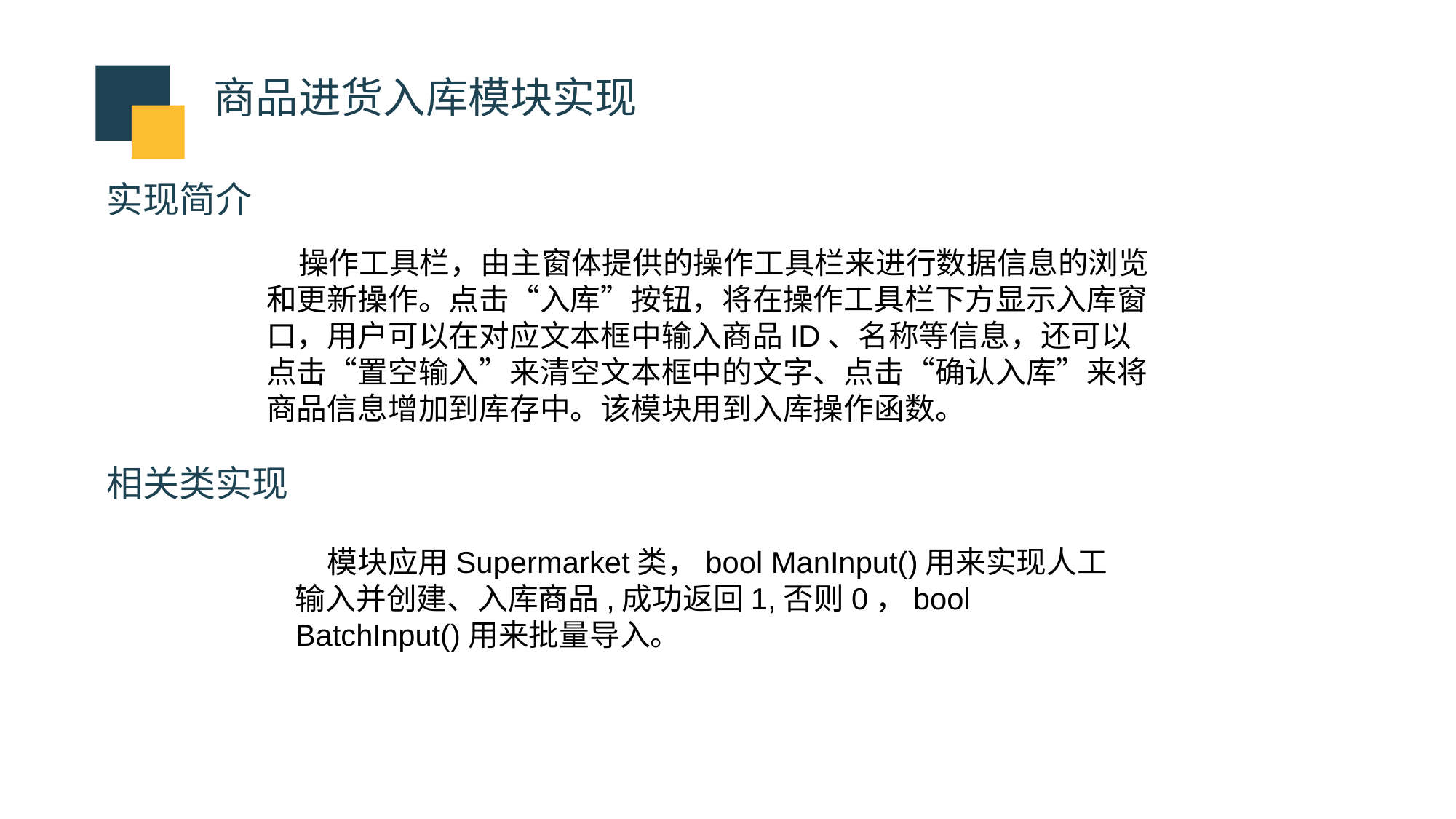

商品进货入库模块实现
实现简介
操作工具栏，由主窗体提供的操作工具栏来进行数据信息的浏览和更新操作。点击“入库”按钮，将在操作工具栏下方显示入库窗口，用户可以在对应文本框中输入商品ID、名称等信息，还可以点击“置空输入”来清空文本框中的文字、点击“确认入库”来将商品信息增加到库存中。该模块用到入库操作函数。
相关类实现
模块应用Supermarket类，bool ManInput()用来实现人工输入并创建、入库商品,成功返回1,否则0，bool BatchInput()用来批量导入。